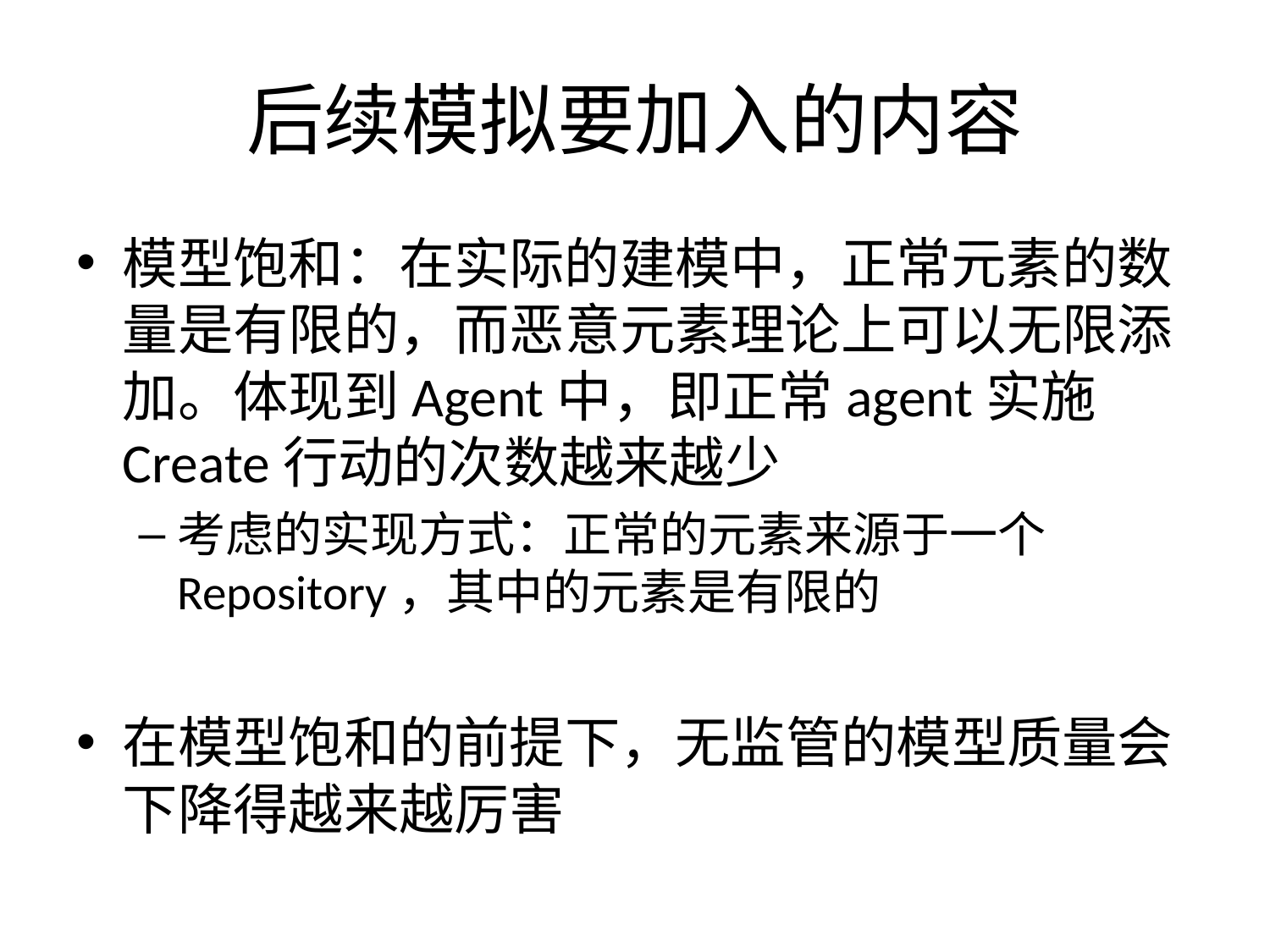

# 后续模拟要加入的内容
模型饱和：在实际的建模中，正常元素的数量是有限的，而恶意元素理论上可以无限添加。体现到Agent中，即正常agent实施Create行动的次数越来越少
考虑的实现方式：正常的元素来源于一个Repository，其中的元素是有限的

在模型饱和的前提下，无监管的模型质量会下降得越来越厉害